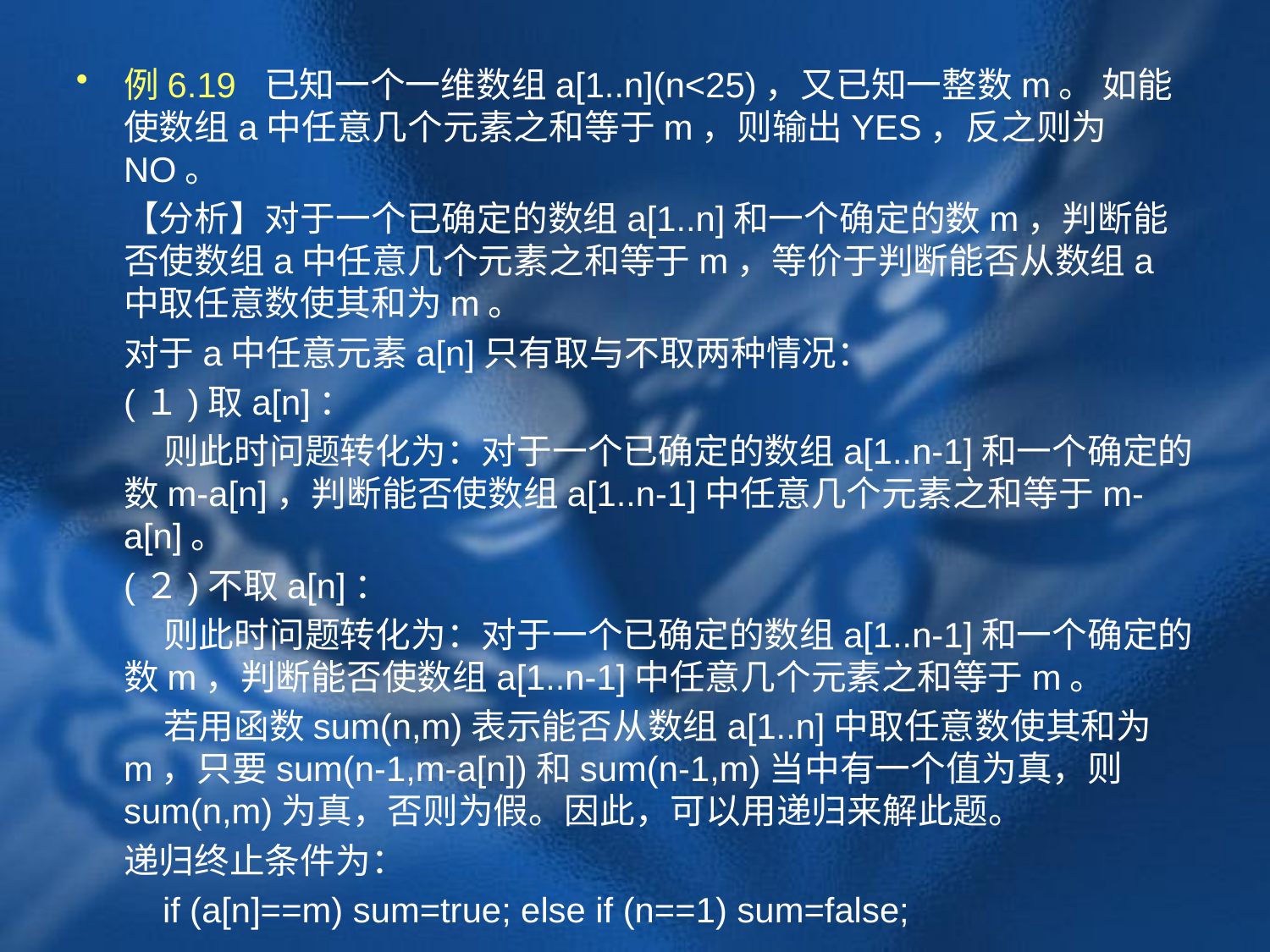

例6.19  已知一个一维数组a[1..n](n<25)，又已知一整数m。 如能使数组a中任意几个元素之和等于m，则输出YES，反之则为NO。
	【分析】对于一个已确定的数组a[1..n]和一个确定的数m，判断能否使数组a中任意几个元素之和等于m，等价于判断能否从数组a中取任意数使其和为m。
	对于a中任意元素a[n]只有取与不取两种情况：
	(１)取a[n]：
	    则此时问题转化为：对于一个已确定的数组a[1..n-1]和一个确定的数m-a[n]，判断能否使数组a[1..n-1]中任意几个元素之和等于m-a[n]。
	(２)不取a[n]：
	    则此时问题转化为：对于一个已确定的数组a[1..n-1]和一个确定的数m，判断能否使数组a[1..n-1]中任意几个元素之和等于m。
	    若用函数sum(n,m)表示能否从数组a[1..n]中取任意数使其和为m，只要sum(n-1,m-a[n])和sum(n-1,m)当中有一个值为真，则sum(n,m)为真，否则为假。因此，可以用递归来解此题。
	递归终止条件为：
 	    if (a[n]==m) sum=true; else if (n==1) sum=false;